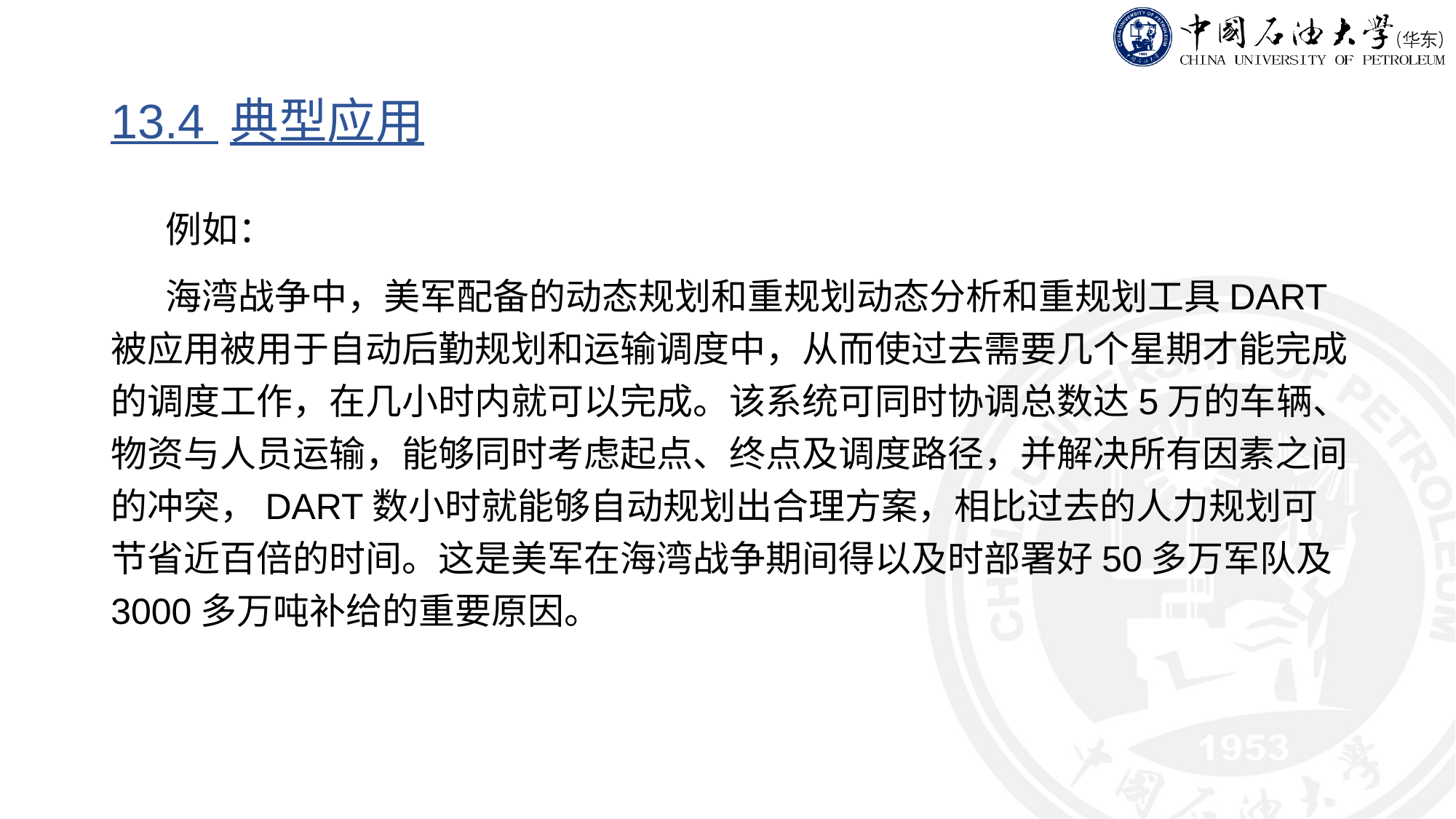

# 13.4 典型应用
例如：
海湾战争中，美军配备的动态规划和重规划动态分析和重规划工具DART被应用被用于自动后勤规划和运输调度中，从而使过去需要几个星期才能完成的调度工作，在几小时内就可以完成。该系统可同时协调总数达5万的车辆、物资与人员运输，能够同时考虑起点、终点及调度路径，并解决所有因素之间的冲突，DART数小时就能够自动规划出合理方案，相比过去的人力规划可节省近百倍的时间。这是美军在海湾战争期间得以及时部署好50多万军队及3000多万吨补给的重要原因。